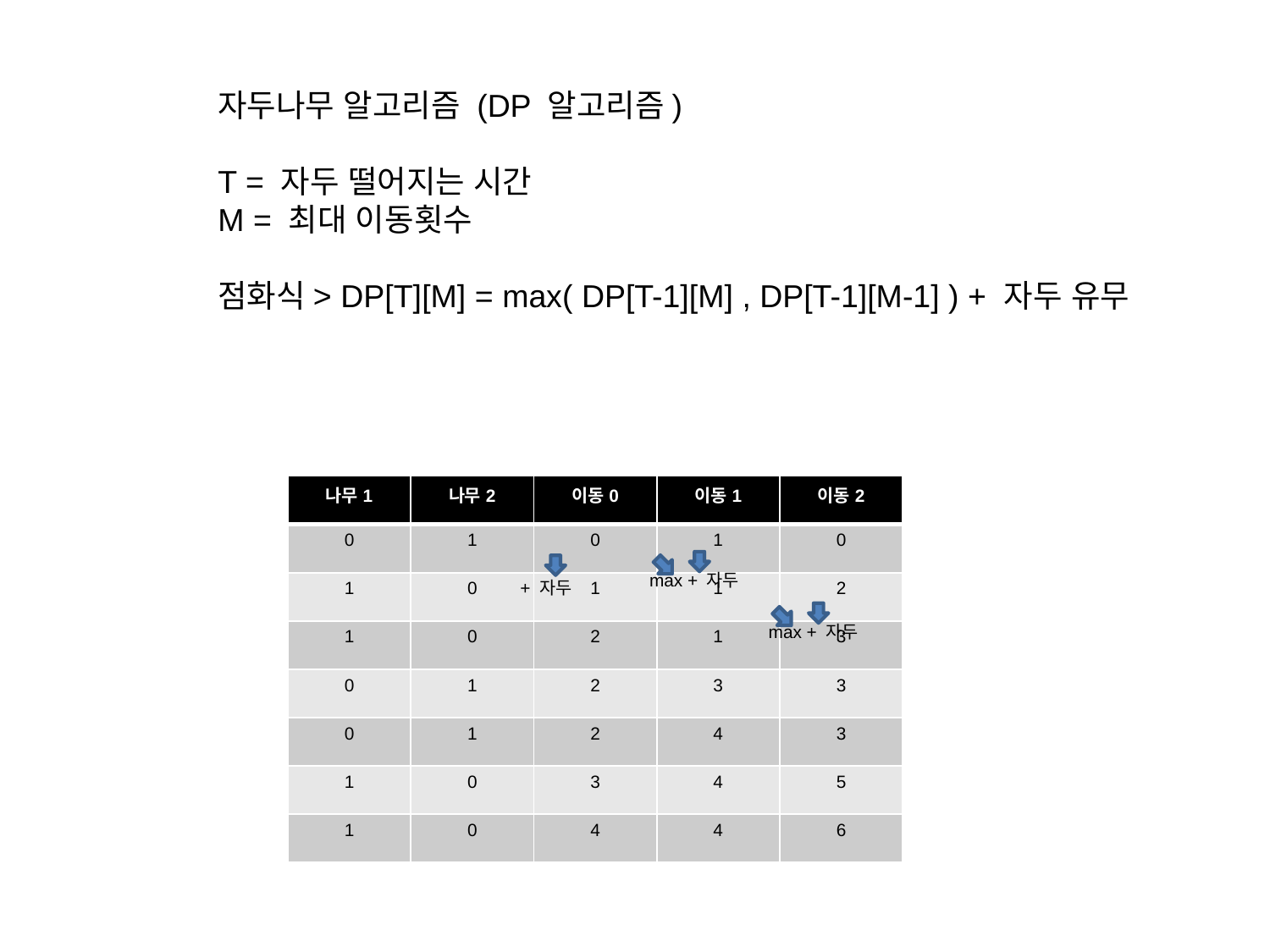

자두나무 알고리즘 (DP 알고리즘)

T = 자두 떨어지는 시간
M = 최대 이동횟수

점화식> DP[T][M] = max( DP[T-1][M] , DP[T-1][M-1] ) + 자두 유무
| 나무1 | 나무2 | 이동0 | 이동1 | 이동2 |
| --- | --- | --- | --- | --- |
| 0 | 1 | 0 | 1 | 0 |
| 1 | 0 | 1 | 1 | 2 |
| 1 | 0 | 2 | 1 | 3 |
| 0 | 1 | 2 | 3 | 3 |
| 0 | 1 | 2 | 4 | 3 |
| 1 | 0 | 3 | 4 | 5 |
| 1 | 0 | 4 | 4 | 6 |

max + 자두
+ 자두

max + 자두